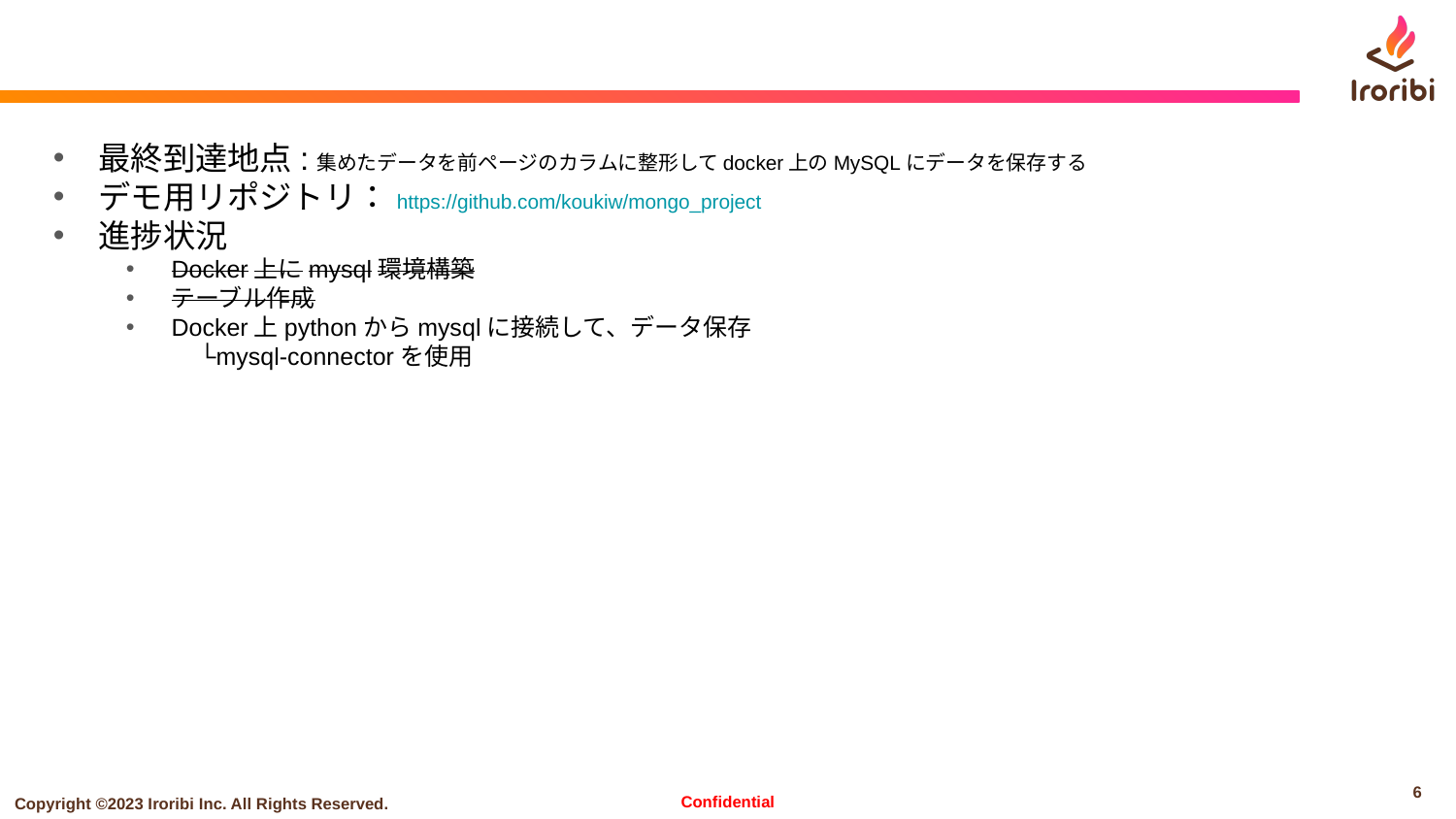

#
最終到達地点:集めたデータを前ページのカラムに整形してdocker上のMySQLにデータを保存する
デモ用リポジトリ：https://github.com/koukiw/mongo_project
進捗状況
Docker上にmysql環境構築
テーブル作成
Docker上pythonからmysqlに接続して、データ保存
└mysql-connectorを使用

6